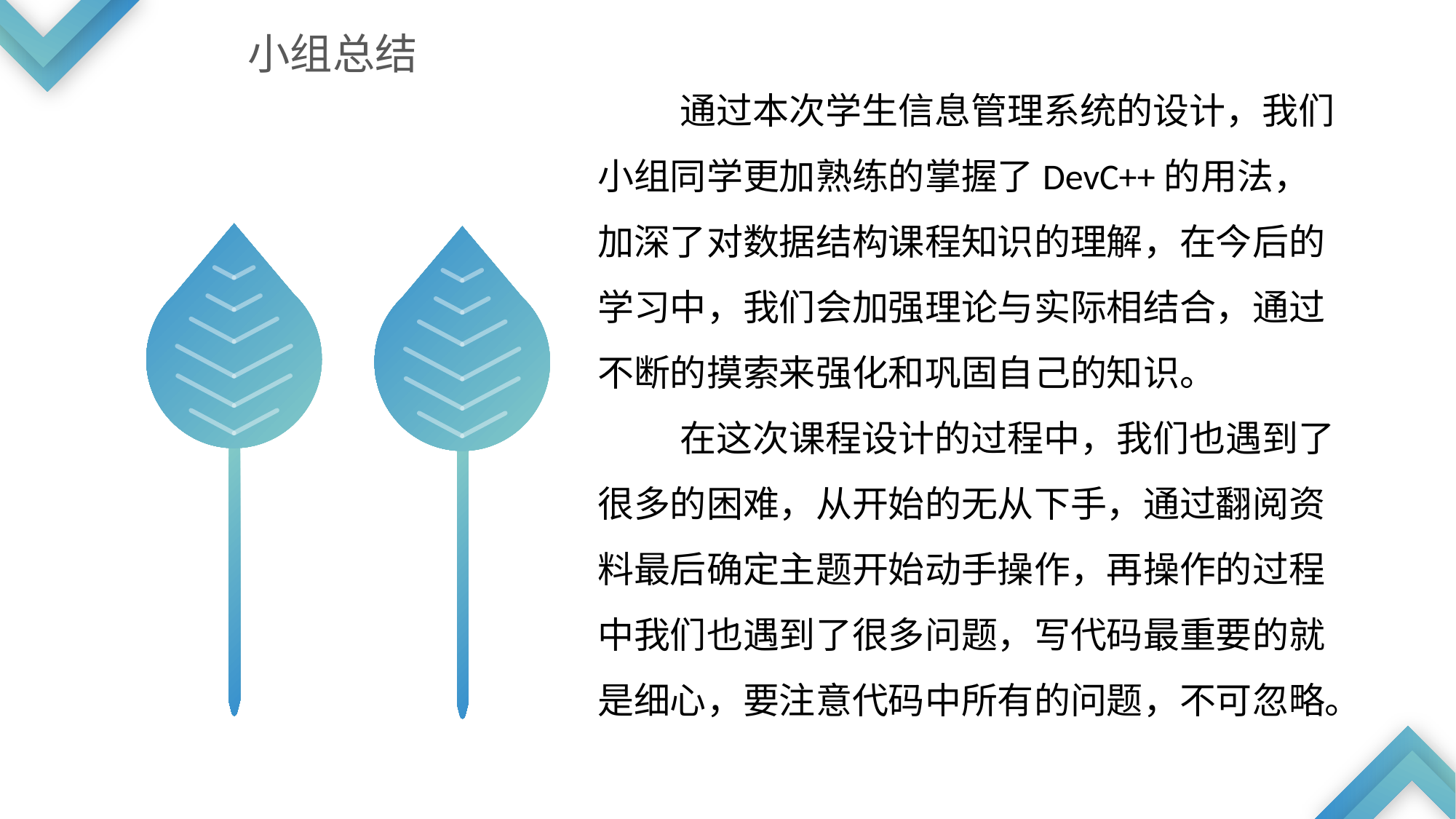

小组总结
         通过本次学生信息管理系统的设计，我们小组同学更加熟练的掌握了DevC++的用法，加深了对数据结构课程知识的理解，在今后的学习中，我们会加强理论与实际相结合，通过不断的摸索来强化和巩固自己的知识。
         在这次课程设计的过程中，我们也遇到了很多的困难，从开始的无从下手，通过翻阅资料最后确定主题开始动手操作，再操作的过程中我们也遇到了很多问题，写代码最重要的就是细心，要注意代码中所有的问题，不可忽略。